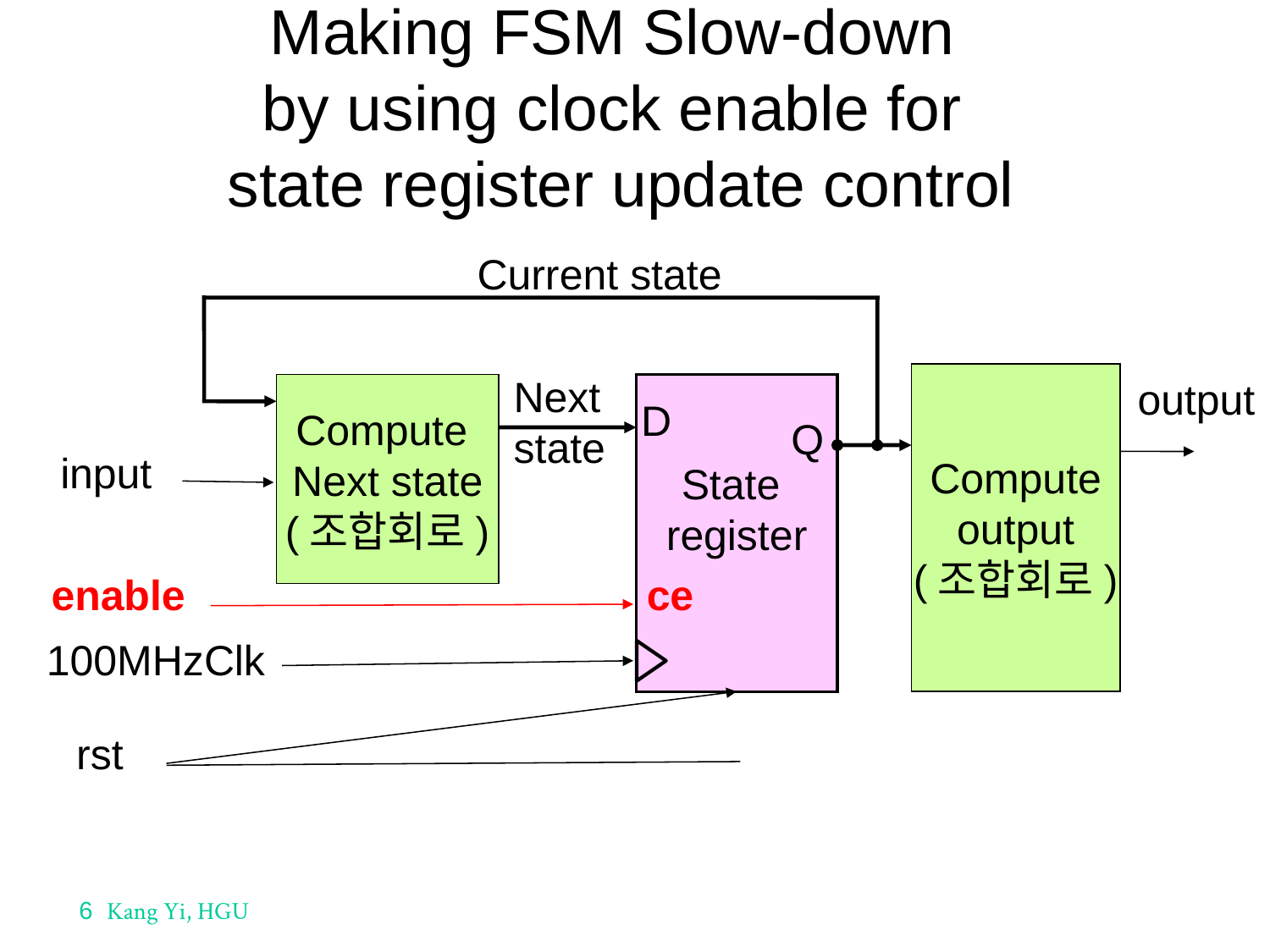

# Making FSM Slow-down by using clock enable for state register update control
Current state

Next
state
Compute
output
(조합회로)
output
Compute
Next state
(조합회로)
State
register

D

Q

input

enable
ce

100MHzClk

rst

6  Kang Yi, HGU